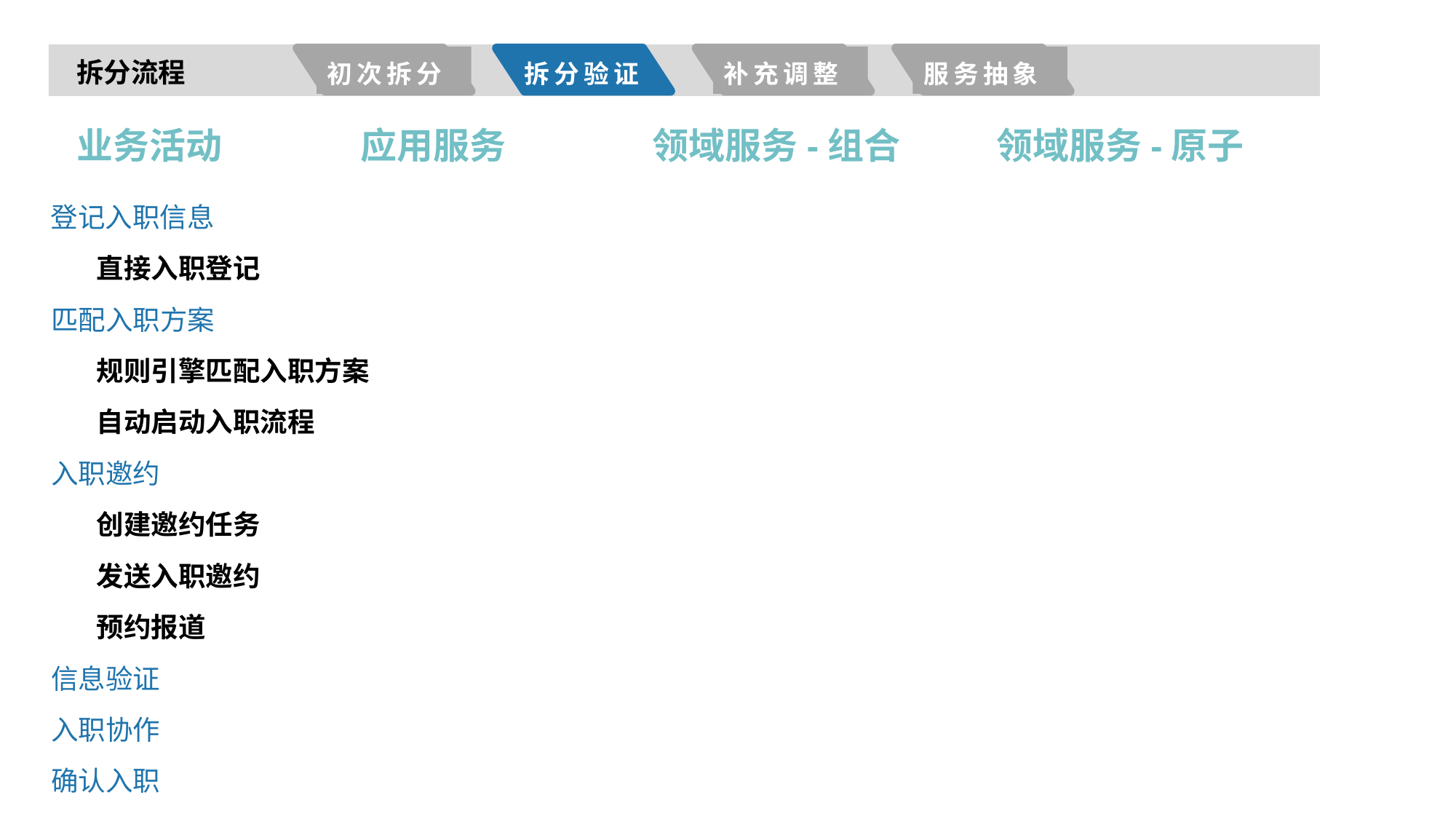

初次拆分
拆分验证
补充调整
服务抽象
拆分流程
业务活动
应用服务
领域服务-组合
领域服务-原子
登记入职信息
直接入职登记
匹配入职方案
规则引擎匹配入职方案
自动启动入职流程
入职邀约
创建邀约任务
发送入职邀约
预约报道
信息验证
入职协作
确认入职